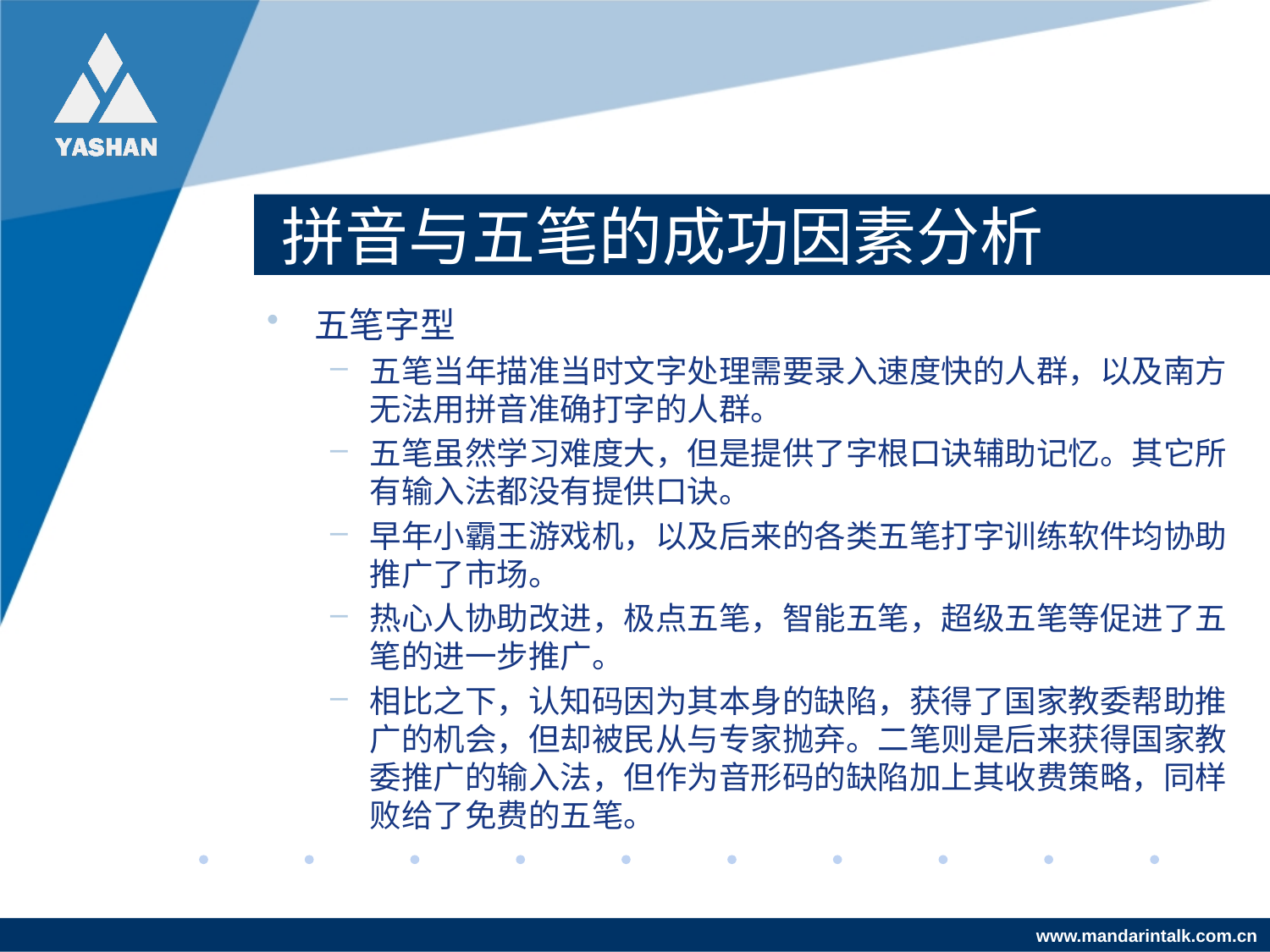

# 拼音与五笔的成功因素分析
五笔字型
五笔当年描准当时文字处理需要录入速度快的人群，以及南方无法用拼音准确打字的人群。
五笔虽然学习难度大，但是提供了字根口诀辅助记忆。其它所有输入法都没有提供口诀。
早年小霸王游戏机，以及后来的各类五笔打字训练软件均协助推广了市场。
热心人协助改进，极点五笔，智能五笔，超级五笔等促进了五笔的进一步推广。
相比之下，认知码因为其本身的缺陷，获得了国家教委帮助推广的机会，但却被民从与专家抛弃。二笔则是后来获得国家教委推广的输入法，但作为音形码的缺陷加上其收费策略，同样败给了免费的五笔。